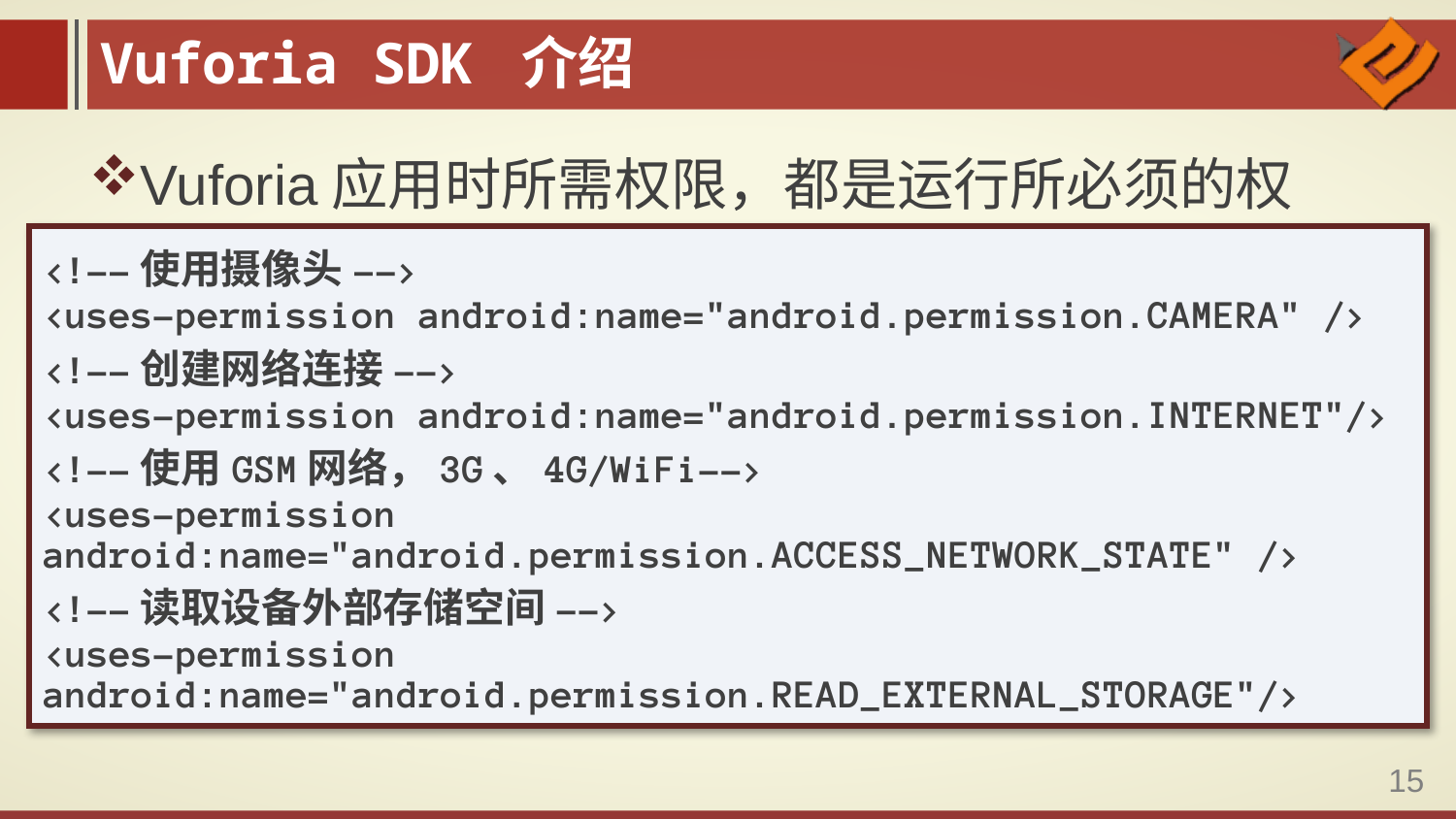

Vuforia SDK 介绍
Vuforia应用时所需权限，都是运行所必须的权限：
| <!--使用摄像头--> <uses-permission android:name="android.permission.CAMERA" /> <!--创建网络连接--> <uses-permission android:name="android.permission.INTERNET"/> <!--使用GSM网络，3G、4G/WiFi--> <uses-permission android:name="android.permission.ACCESS\_NETWORK\_STATE" /> <!--读取设备外部存储空间--> <uses-permission android:name="android.permission.READ\_EXTERNAL\_STORAGE"/> |
| --- |